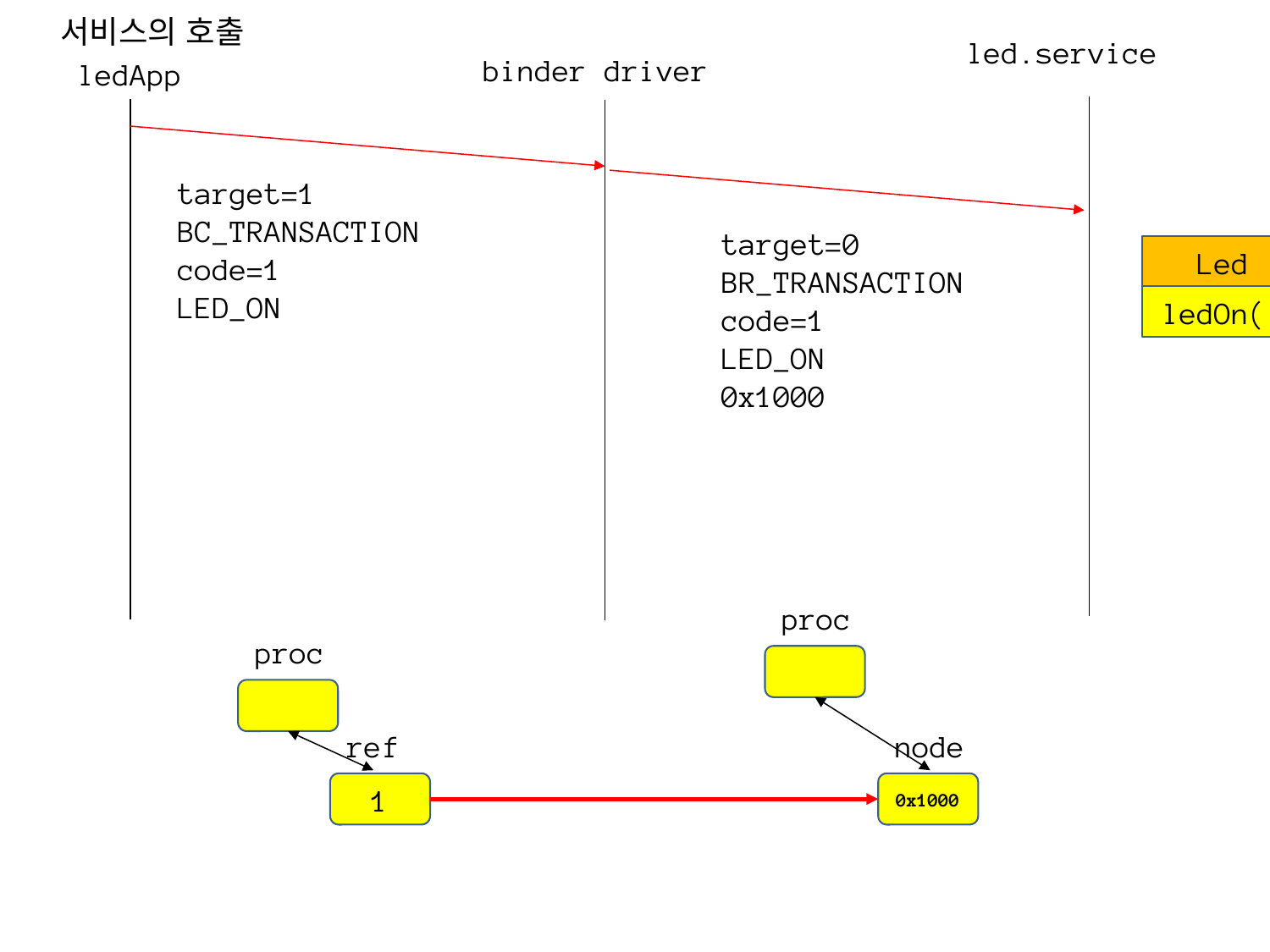

서비스의 호출
led.service
binder driver
ledApp
target=1
BC_TRANSACTION
code=1
LED_ON
0x1000
target=0
BR_TRANSACTION
code=1
LED_ON
0x1000
Led
ledOn()
proc
proc

ref
node
1
0x1000